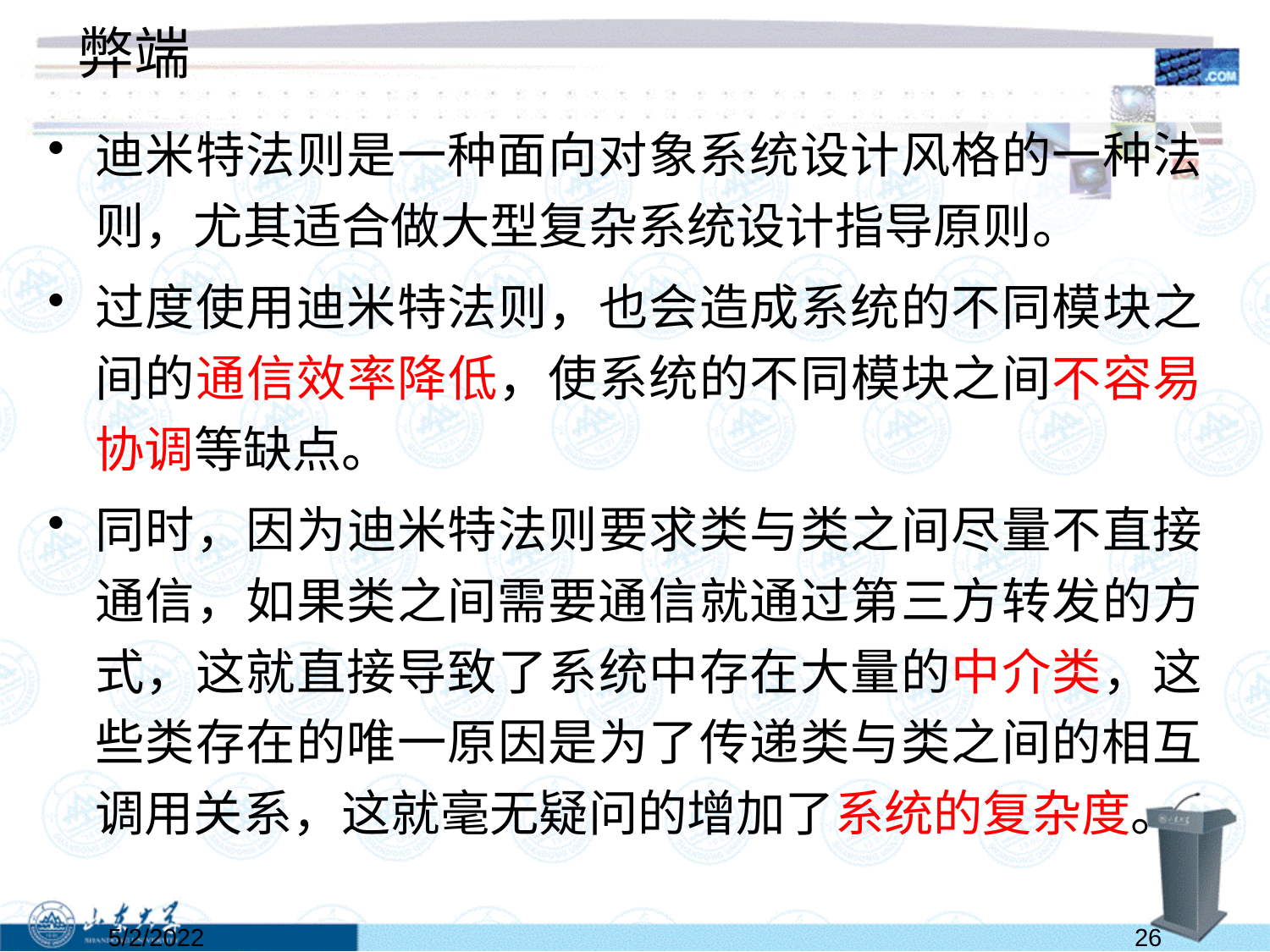

# 弊端
迪米特法则是一种面向对象系统设计风格的一种法则，尤其适合做大型复杂系统设计指导原则。
过度使用迪米特法则，也会造成系统的不同模块之间的通信效率降低，使系统的不同模块之间不容易协调等缺点。
同时，因为迪米特法则要求类与类之间尽量不直接通信，如果类之间需要通信就通过第三方转发的方式，这就直接导致了系统中存在大量的中介类，这些类存在的唯一原因是为了传递类与类之间的相互调用关系，这就毫无疑问的增加了系统的复杂度。
5/2/2022
26